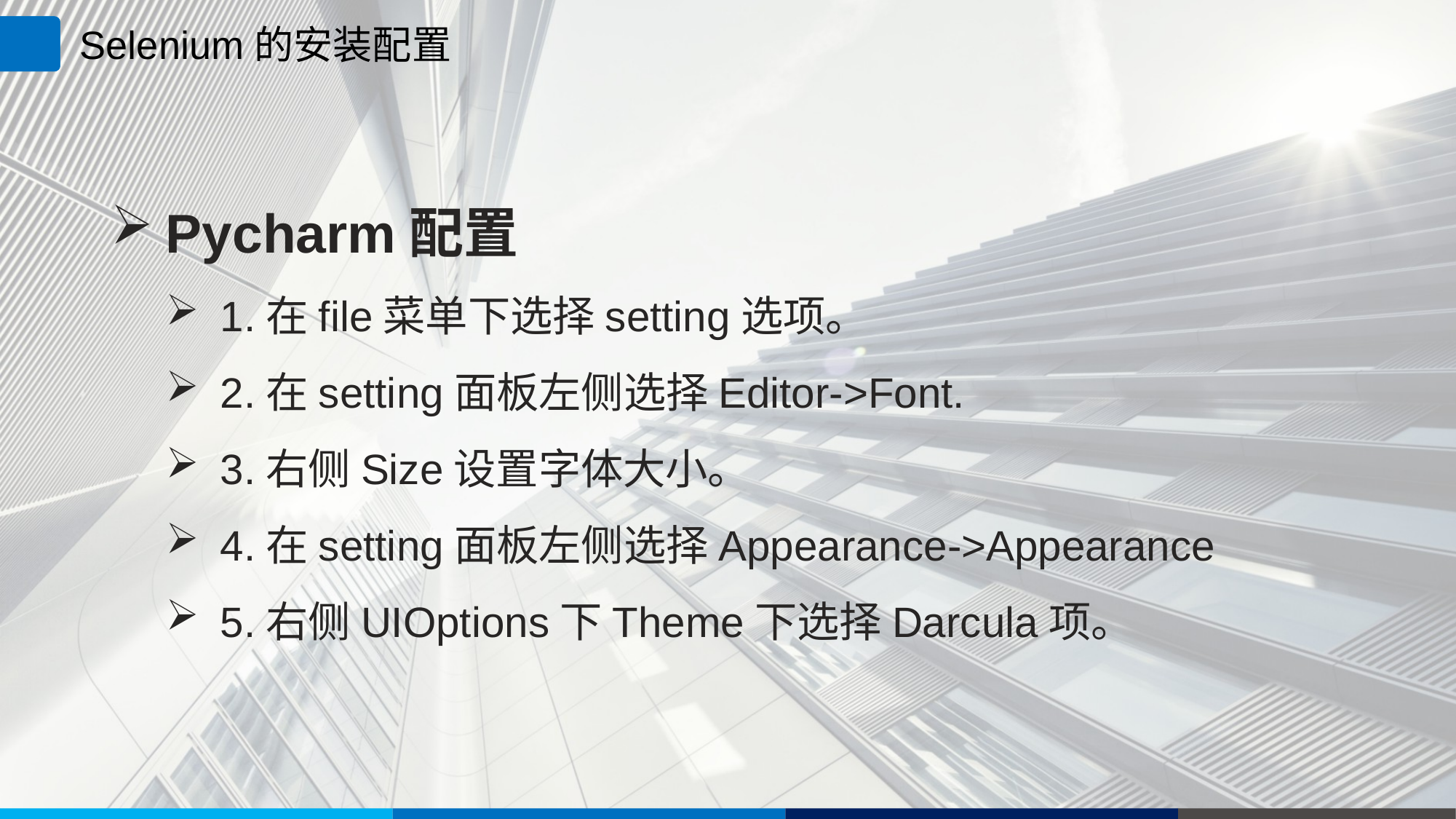

Selenium的安装配置

Pycharm配置
1.在file菜单下选择setting选项。
2.在setting面板左侧选择Editor->Font.
3.右侧Size设置字体大小。
4.在setting面板左侧选择Appearance->Appearance
5.右侧UIOptions下Theme下选择Darcula项。